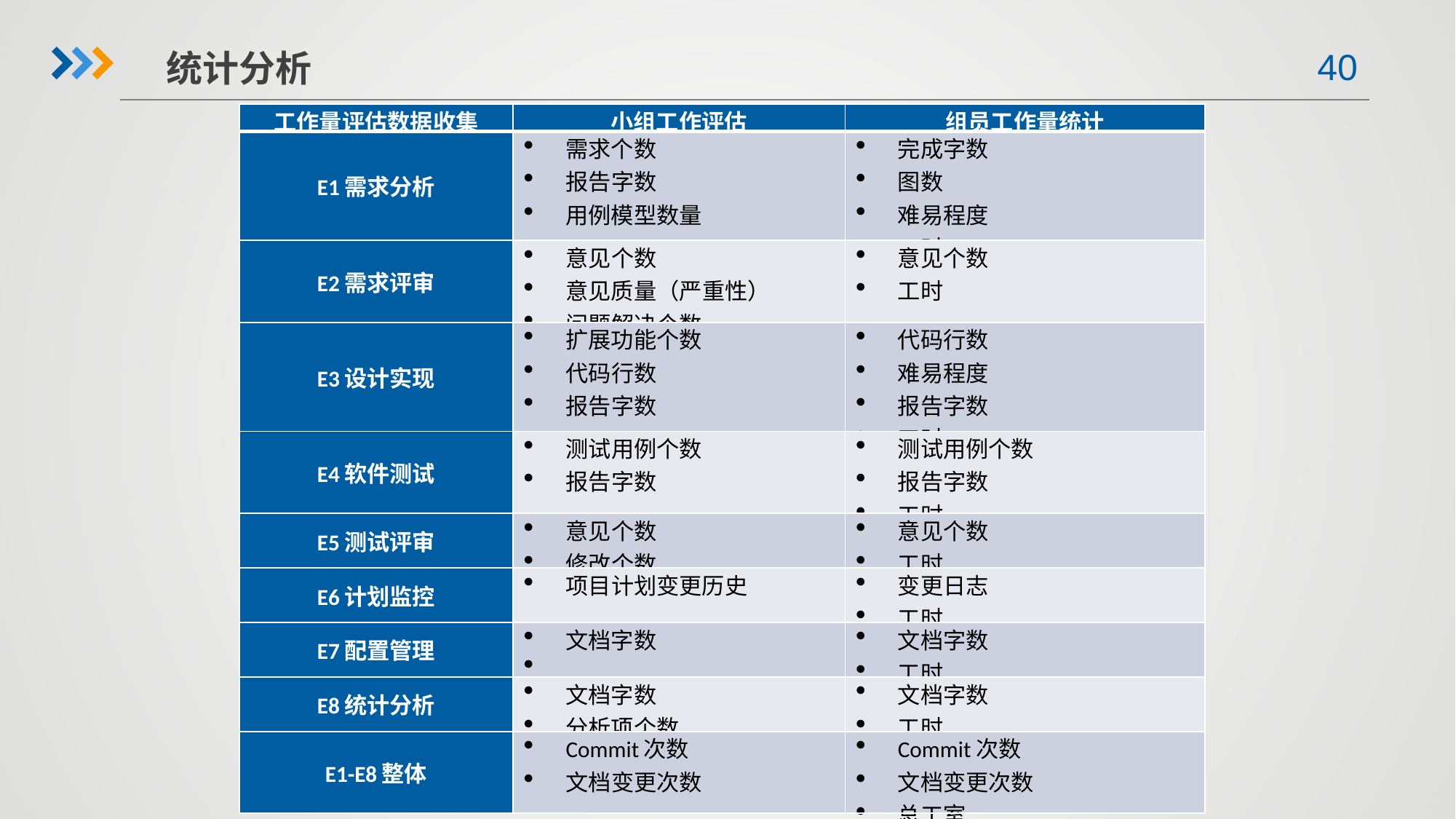

统计分析
| 工作量评估数据收集 | 小组工作评估 | 组员工作量统计 |
| --- | --- | --- |
| E1需求分析 | 需求个数 报告字数 用例模型数量 | 完成字数 图数 难易程度 工时 |
| E2需求评审 | 意见个数 意见质量（严重性） 问题解决个数 | 意见个数 工时 |
| E3设计实现 | 扩展功能个数 代码行数 报告字数 | 代码行数 难易程度 报告字数 工时 |
| E4软件测试 | 测试用例个数 报告字数 | 测试用例个数 报告字数 工时 |
| E5测试评审 | 意见个数 修改个数 | 意见个数 工时 |
| E6计划监控 | 项目计划变更历史 | 变更日志 工时 |
| E7配置管理 | 文档字数 | 文档字数 工时 |
| E8统计分析 | 文档字数 分析项个数 | 文档字数 工时 |
| E1-E8整体 | Commit次数 文档变更次数 | Commit次数 文档变更次数 总工室 |